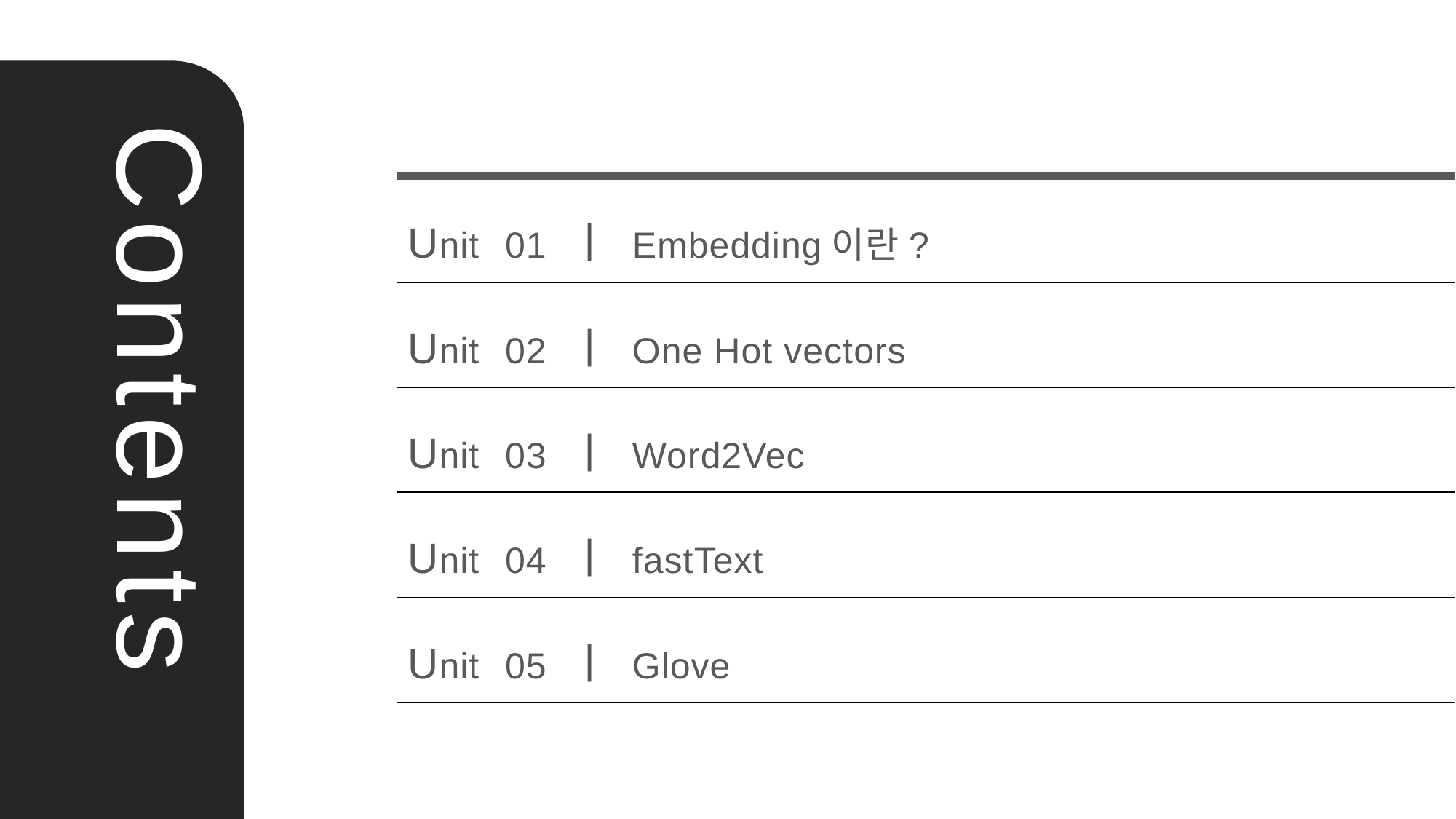

Unit  01 ㅣ Embedding이란?
Unit  02 ㅣ One Hot vectors
Unit  03 ㅣ Word2Vec
Unit  04 ㅣ fastText
Unit  05 ㅣ Glove

Contents